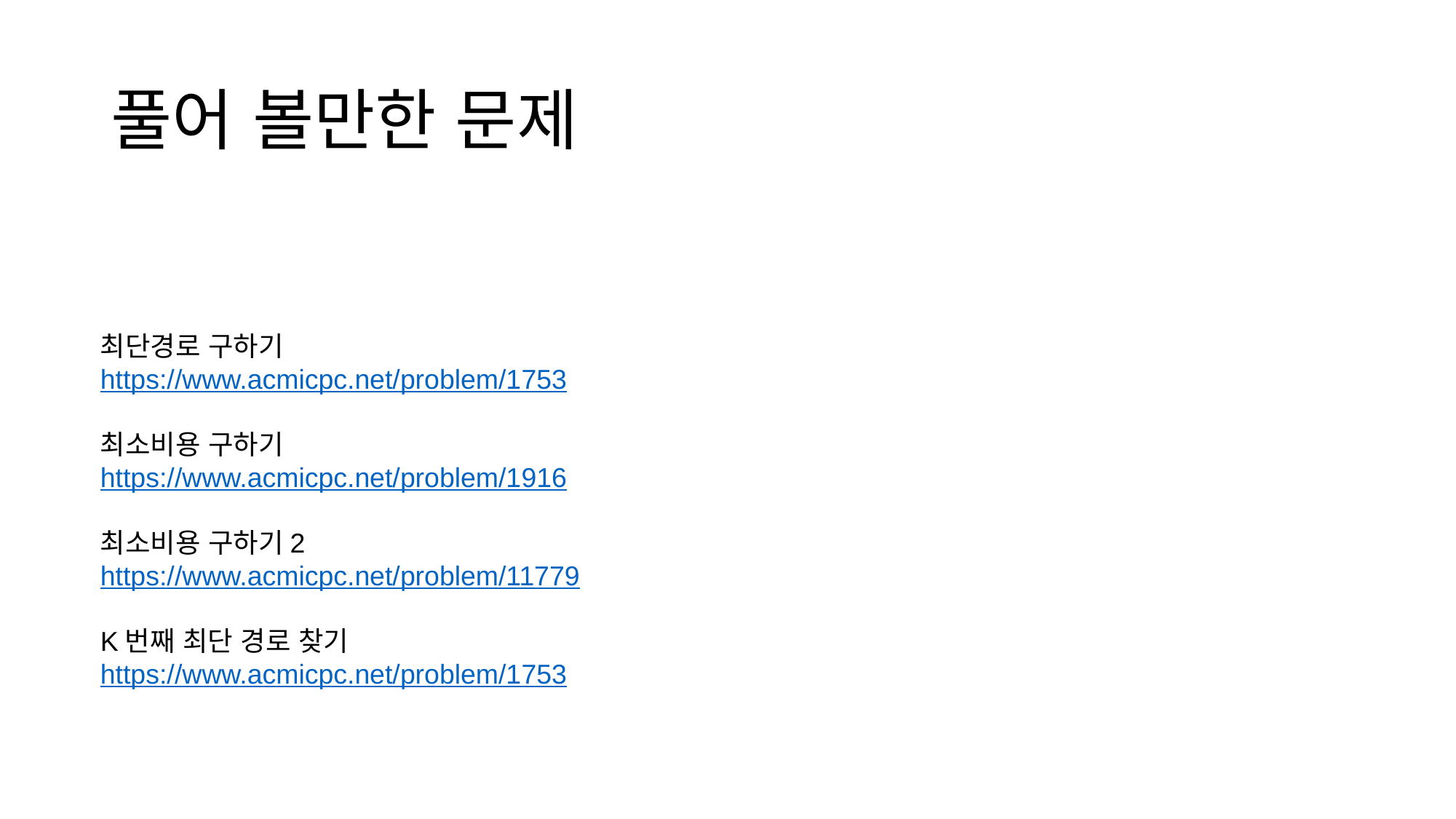

# 풀어 볼만한 문제
최단경로 구하기
https://www.acmicpc.net/problem/1753

최소비용 구하기
https://www.acmicpc.net/problem/1916

최소비용 구하기2
https://www.acmicpc.net/problem/11779

K번째 최단 경로 찾기
https://www.acmicpc.net/problem/1753